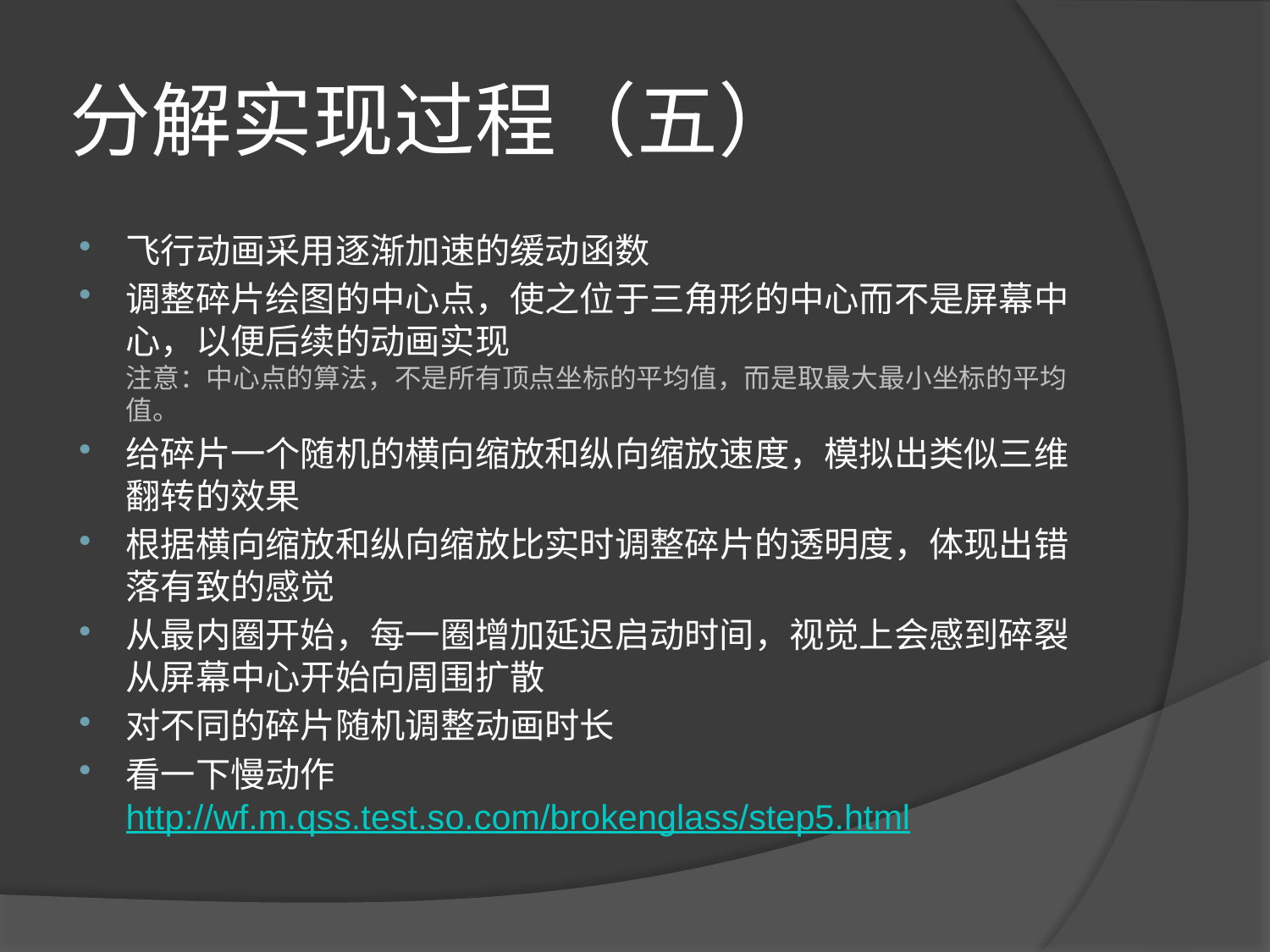

# 分解实现过程（五）
飞行动画采用逐渐加速的缓动函数
调整碎片绘图的中心点，使之位于三角形的中心而不是屏幕中心，以便后续的动画实现
注意：中心点的算法，不是所有顶点坐标的平均值，而是取最大最小坐标的平均值。
给碎片一个随机的横向缩放和纵向缩放速度，模拟出类似三维翻转的效果
根据横向缩放和纵向缩放比实时调整碎片的透明度，体现出错落有致的感觉
从最内圈开始，每一圈增加延迟启动时间，视觉上会感到碎裂从屏幕中心开始向周围扩散
对不同的碎片随机调整动画时长
看一下慢动作
http://wf.m.qss.test.so.com/brokenglass/step5.html